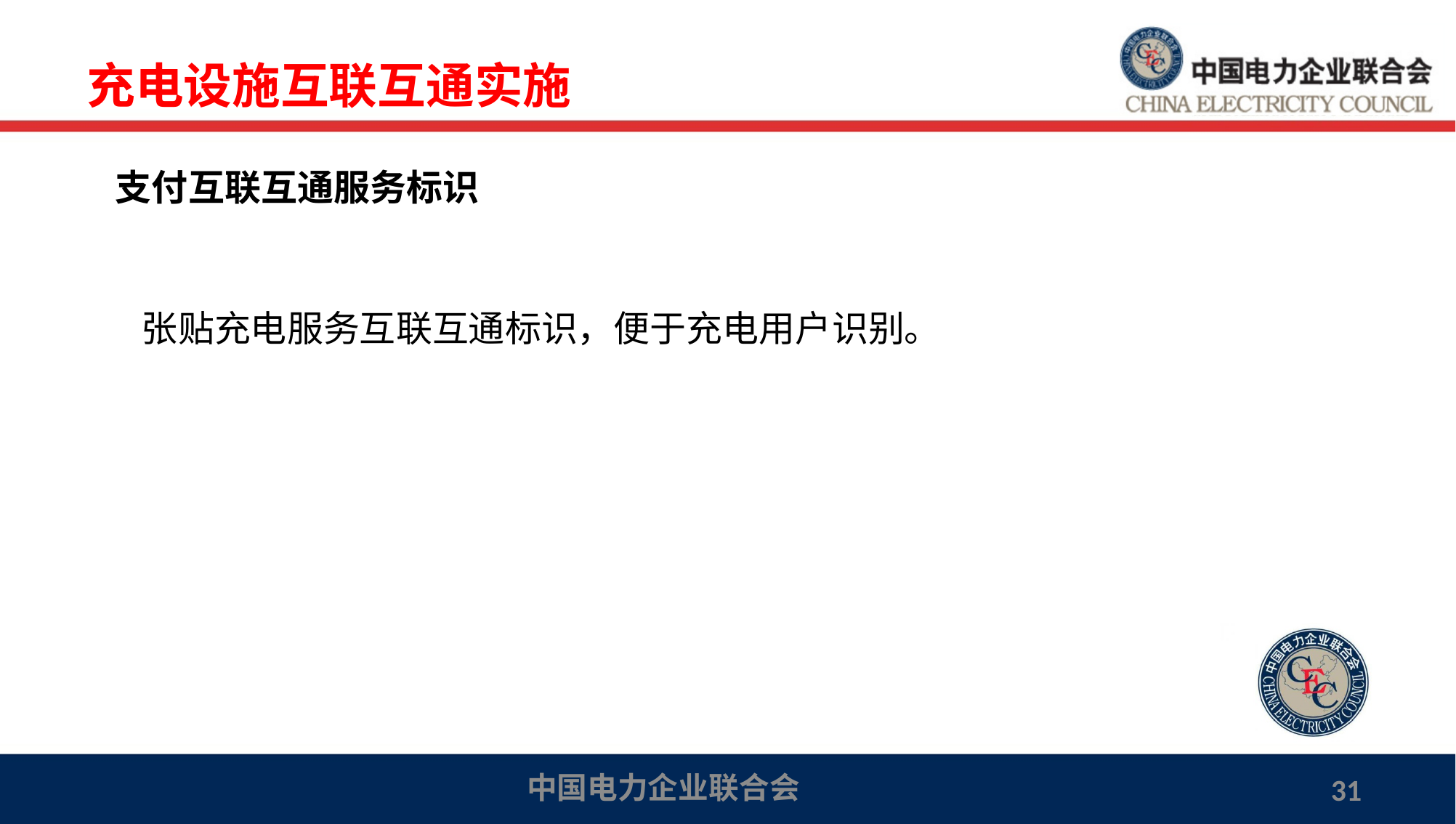

充电设施互联互通实施
支付互联互通服务标识
　　张贴充电服务互联互通标识，便于充电用户识别。
中国电力企业联合会
31